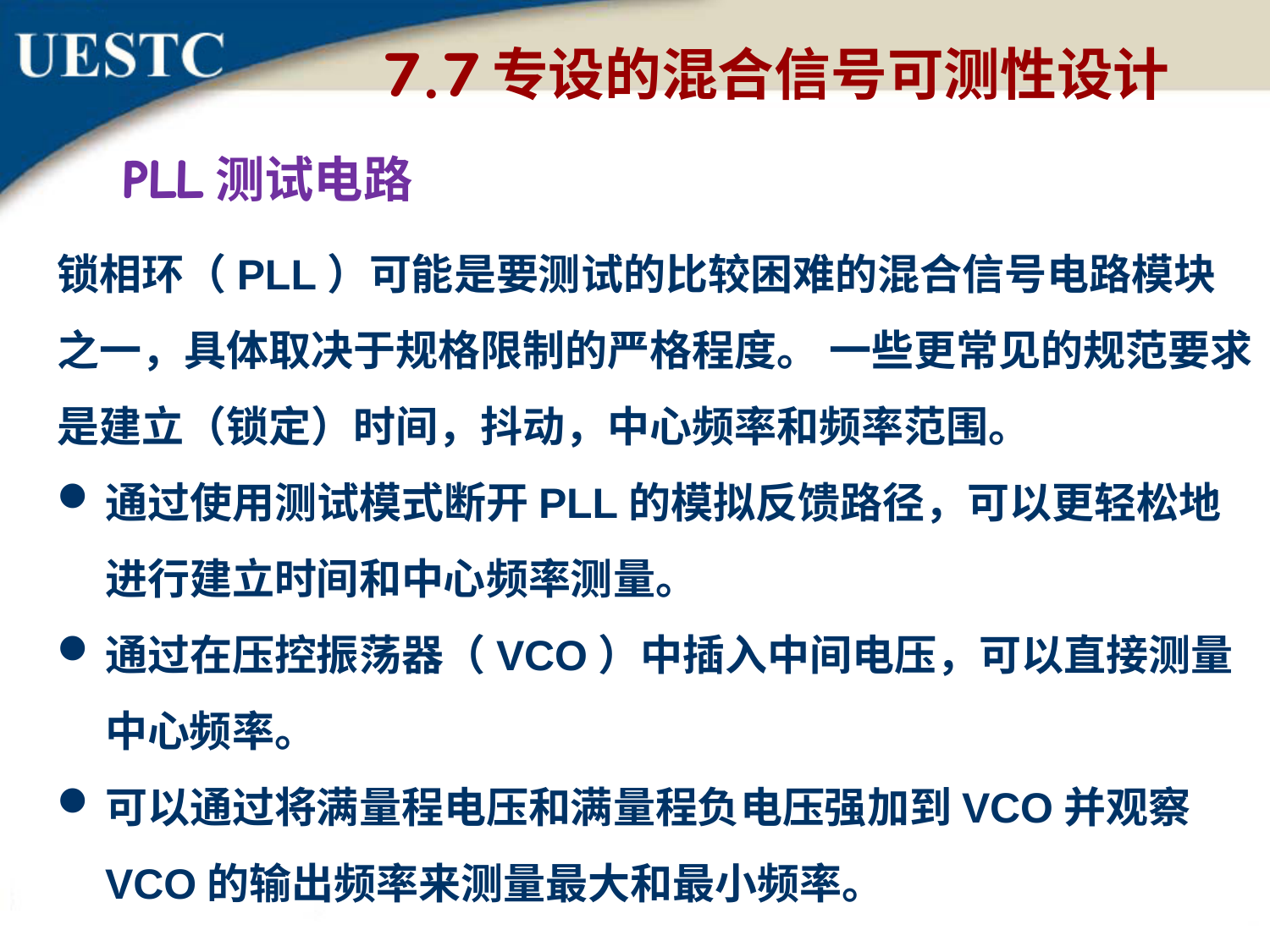

7.7专设的混合信号可测性设计
PLL测试电路
锁相环（PLL）可能是要测试的比较困难的混合信号电路模块之一，具体取决于规格限制的严格程度。 一些更常见的规范要求是建立（锁定）时间，抖动，中心频率和频率范围。
通过使用测试模式断开PLL的模拟反馈路径，可以更轻松地进行建立时间和中心频率测量。
通过在压控振荡器（VCO）中插入中间电压，可以直接测量中心频率。
可以通过将满量程电压和满量程负电压强加到VCO并观察VCO的输出频率来测量最大和最小频率。